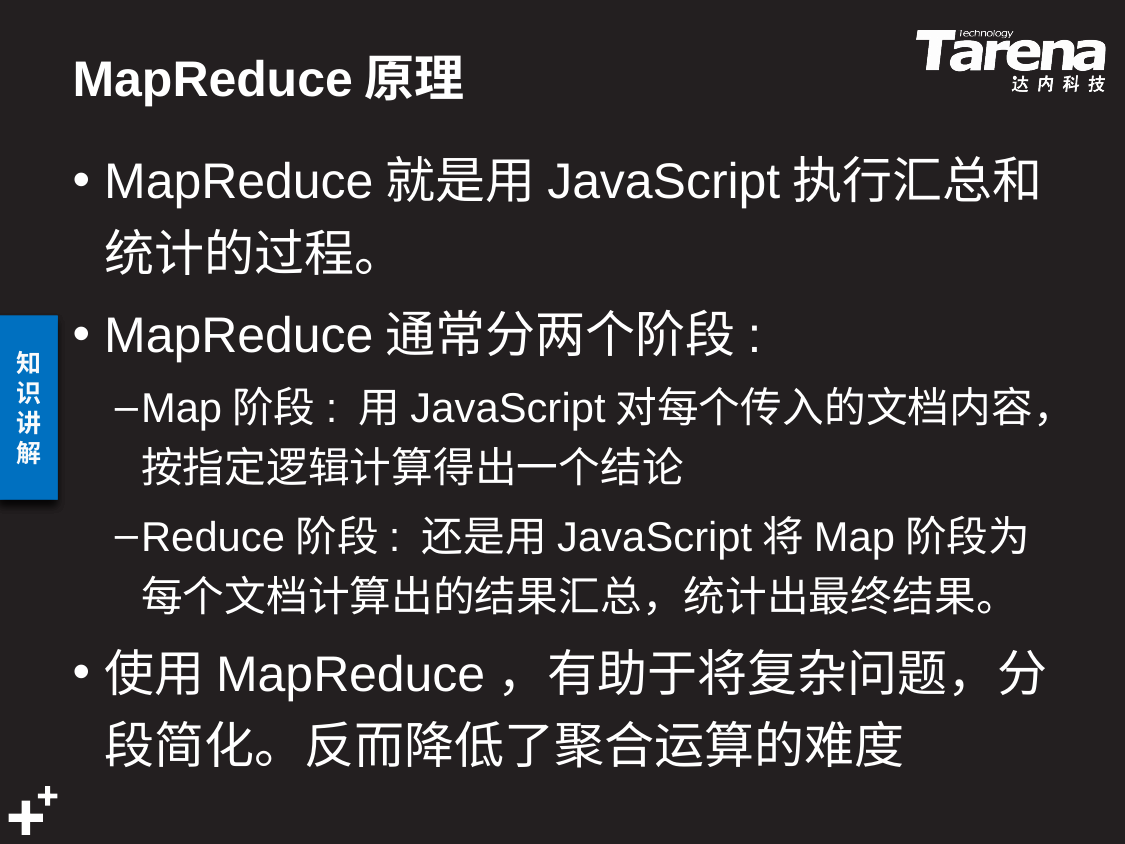

# MapReduce原理
MapReduce就是用JavaScript执行汇总和统计的过程。
MapReduce通常分两个阶段:
Map阶段: 用JavaScript对每个传入的文档内容，按指定逻辑计算得出一个结论
Reduce阶段: 还是用JavaScript将Map阶段为每个文档计算出的结果汇总，统计出最终结果。
使用MapReduce，有助于将复杂问题，分段简化。反而降低了聚合运算的难度